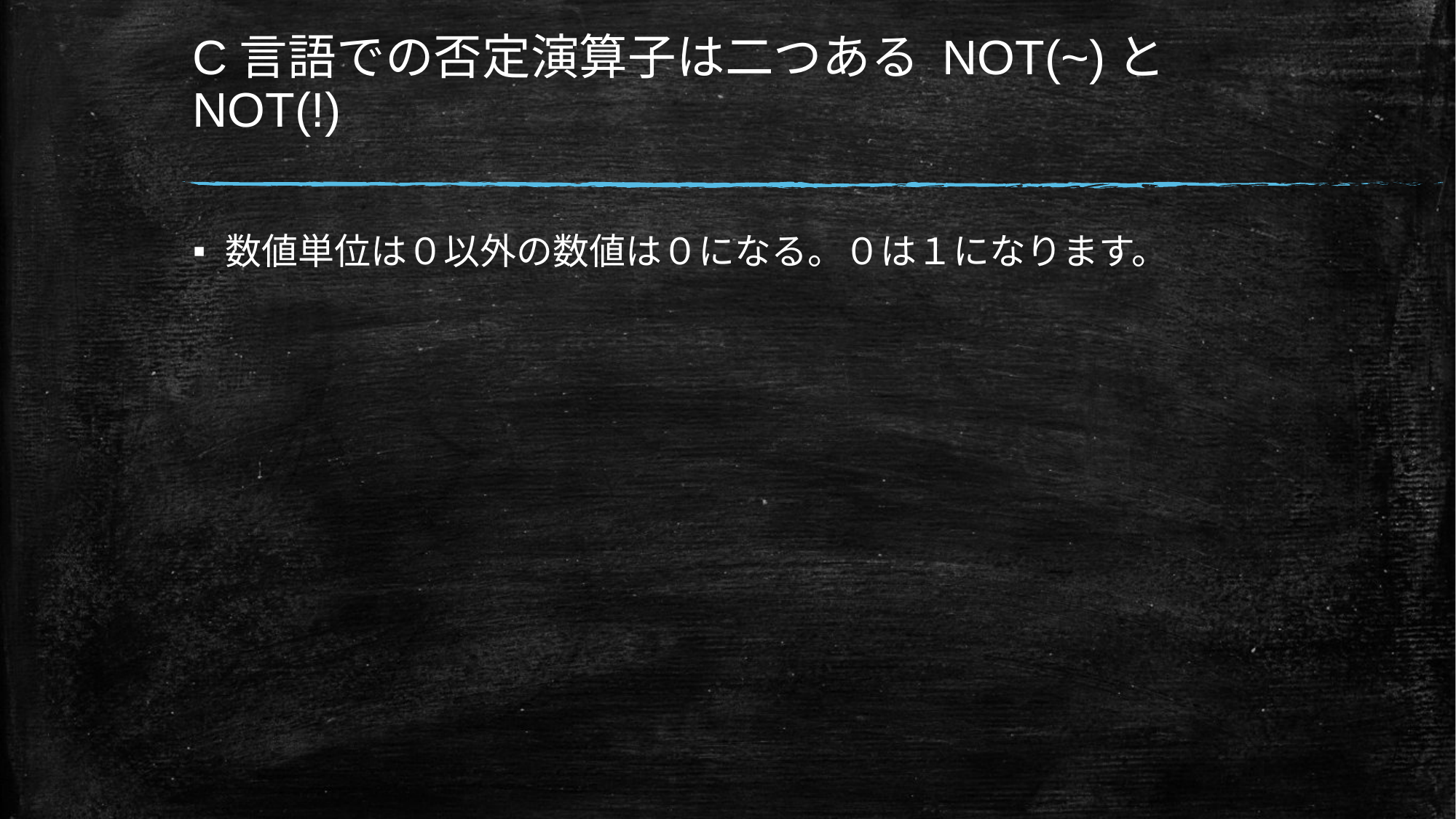

# C言語での否定演算子は二つある NOT(~)とNOT(!)
数値単位は０以外の数値は０になる。０は１になります。